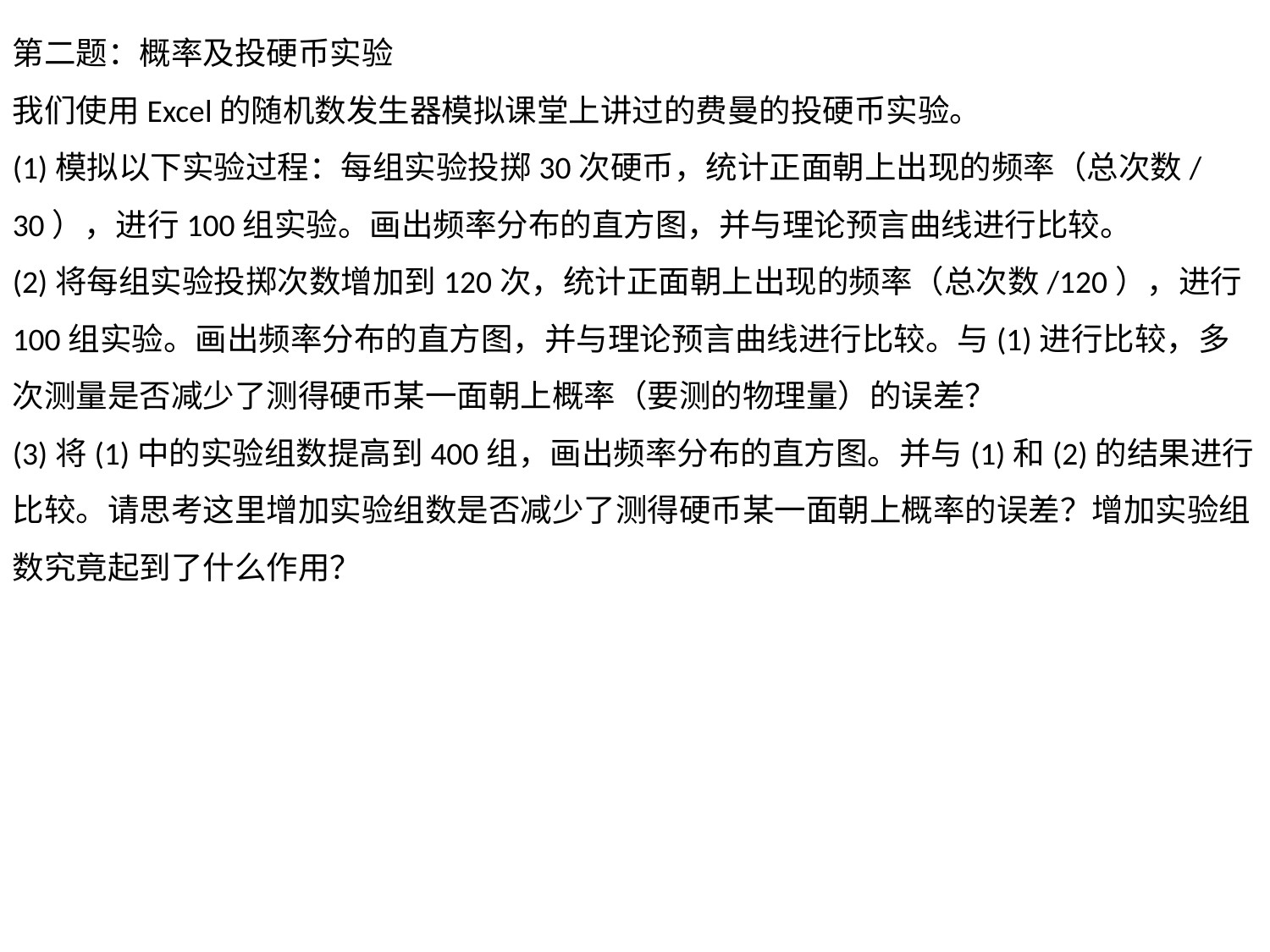

第二题：概率及投硬币实验
我们使用Excel的随机数发生器模拟课堂上讲过的费曼的投硬币实验。
(1)模拟以下实验过程：每组实验投掷30次硬币，统计正面朝上出现的频率（总次数/30），进行100组实验。画出频率分布的直方图，并与理论预言曲线进行比较。
(2)将每组实验投掷次数增加到120次，统计正面朝上出现的频率（总次数/120），进行100组实验。画出频率分布的直方图，并与理论预言曲线进行比较。与(1)进行比较，多次测量是否减少了测得硬币某一面朝上概率（要测的物理量）的误差？
(3)将(1)中的实验组数提高到400组，画出频率分布的直方图。并与(1)和(2)的结果进行比较。请思考这里增加实验组数是否减少了测得硬币某一面朝上概率的误差？增加实验组数究竟起到了什么作用？